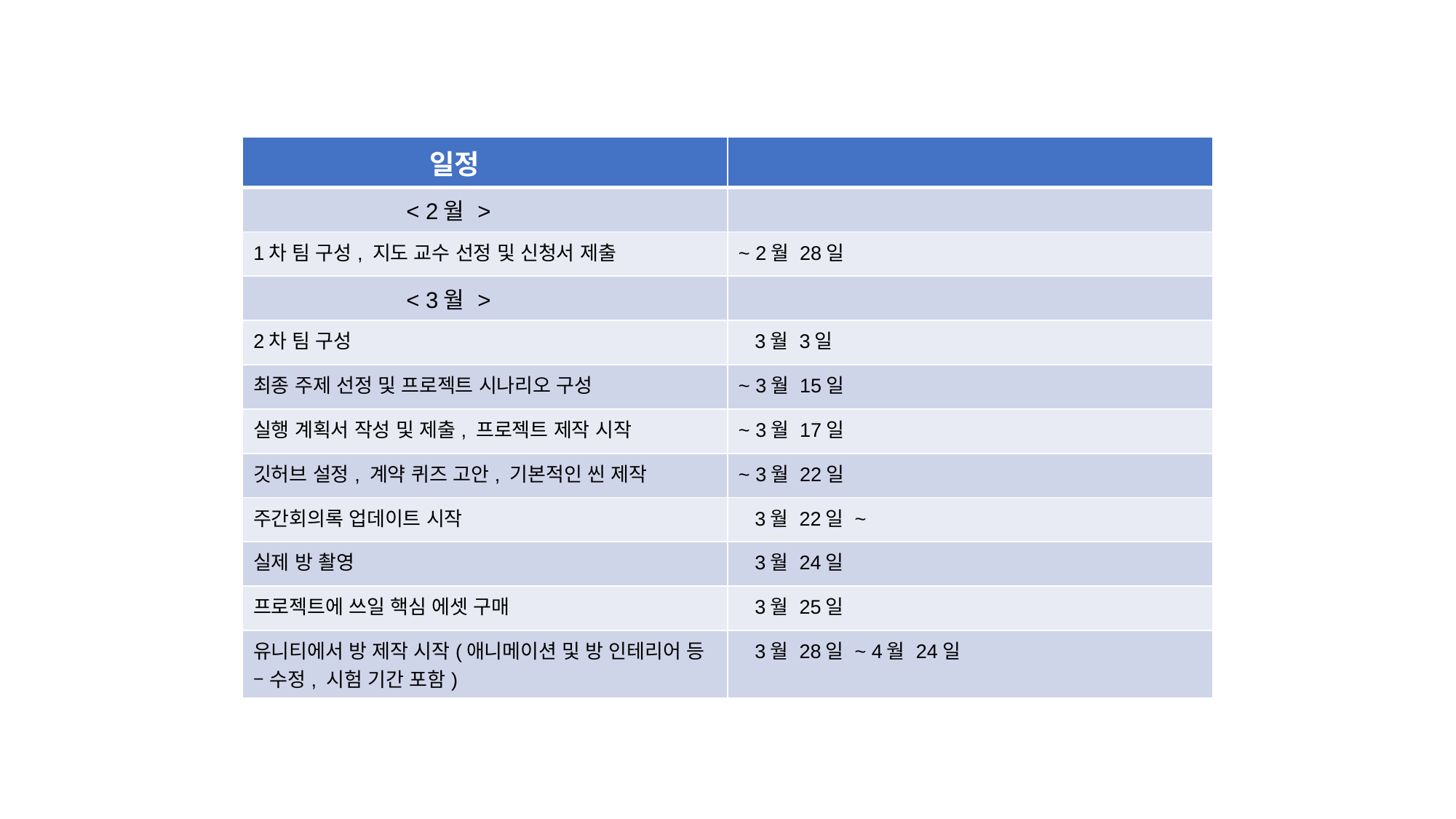

| 일정 |  |
| --- | --- |
| < 2월 > |  |
| 1차 팀 구성, 지도 교수 선정 및 신청서 제출 | ~ 2월 28일 |
| < 3월 > |  |
| 2차 팀 구성 | 3월 3일 |
| 최종 주제 선정 및 프로젝트 시나리오 구성 | ~ 3월 15일 |
| 실행 계획서 작성 및 제출, 프로젝트 제작 시작 | ~ 3월 17일 |
| 깃허브 설정, 계약 퀴즈 고안, 기본적인 씬 제작 | ~ 3월 22일 |
| 주간회의록 업데이트 시작 | 3월 22일 ~ |
| 실제 방 촬영 | 3월 24일 |
| 프로젝트에 쓰일 핵심 에셋 구매 | 3월 25일 |
| 유니티에서 방 제작 시작(애니메이션 및 방 인테리어 등 – 수정, 시험 기간 포함) | 3월 28일 ~ 4월 24일 |